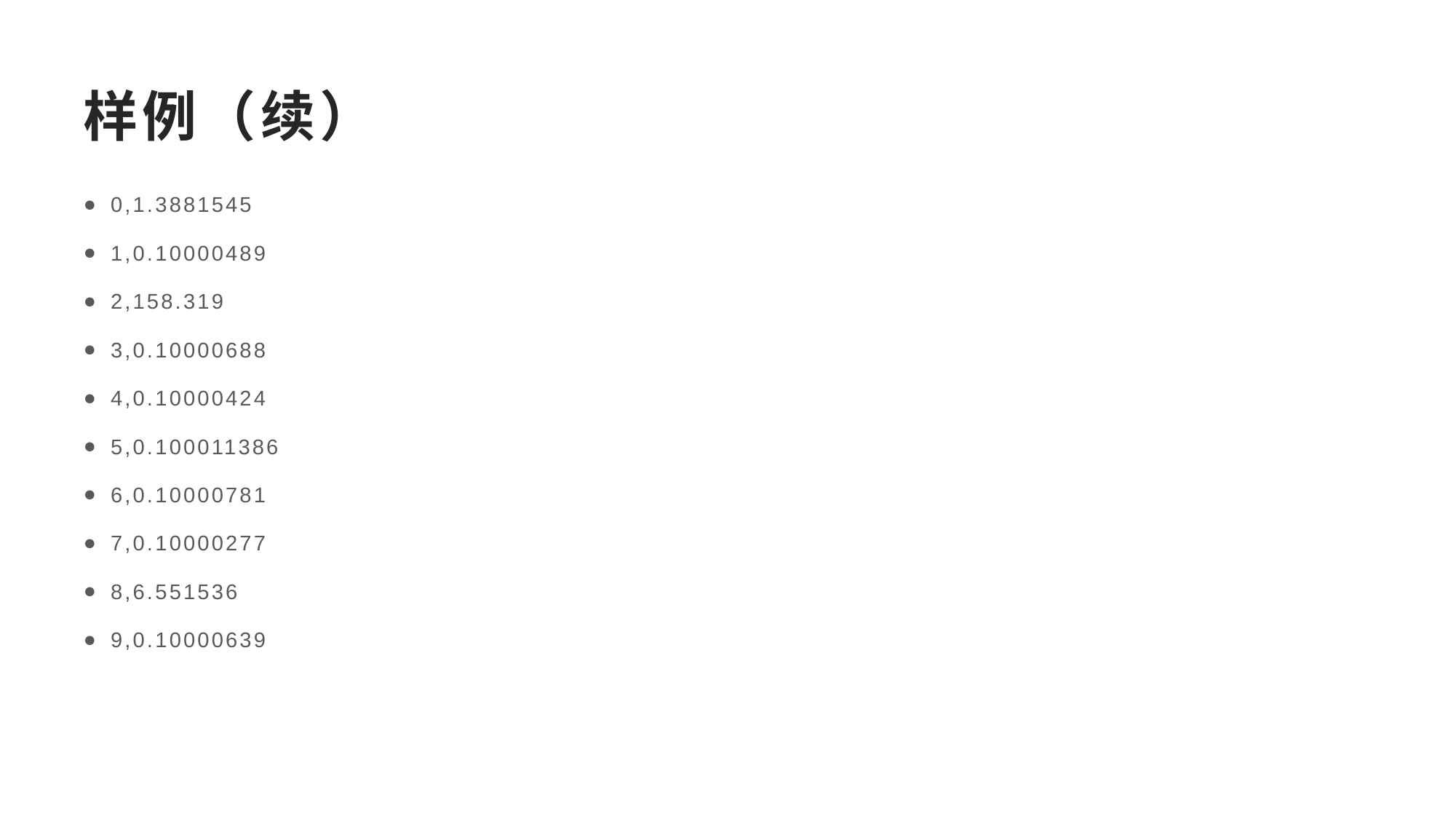

# 样例（续）
0,1.3881545
1,0.10000489
2,158.319
3,0.10000688
4,0.10000424
5,0.100011386
6,0.10000781
7,0.10000277
8,6.551536
9,0.10000639